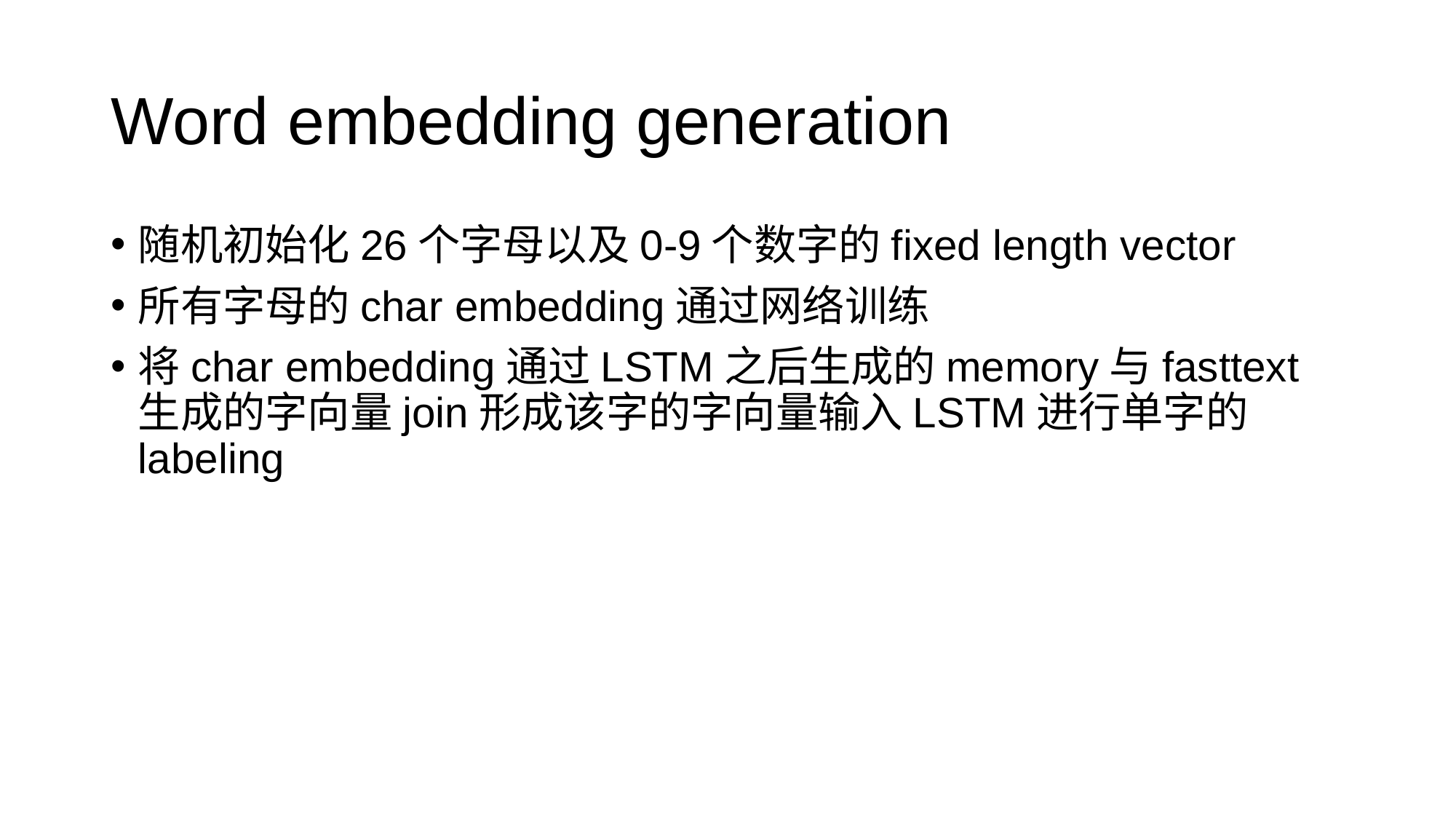

# Word embedding generation
随机初始化26个字母以及0-9个数字的fixed length vector
所有字母的char embedding通过网络训练
将char embedding通过LSTM之后生成的memory与fasttext生成的字向量join形成该字的字向量输入LSTM进行单字的labeling